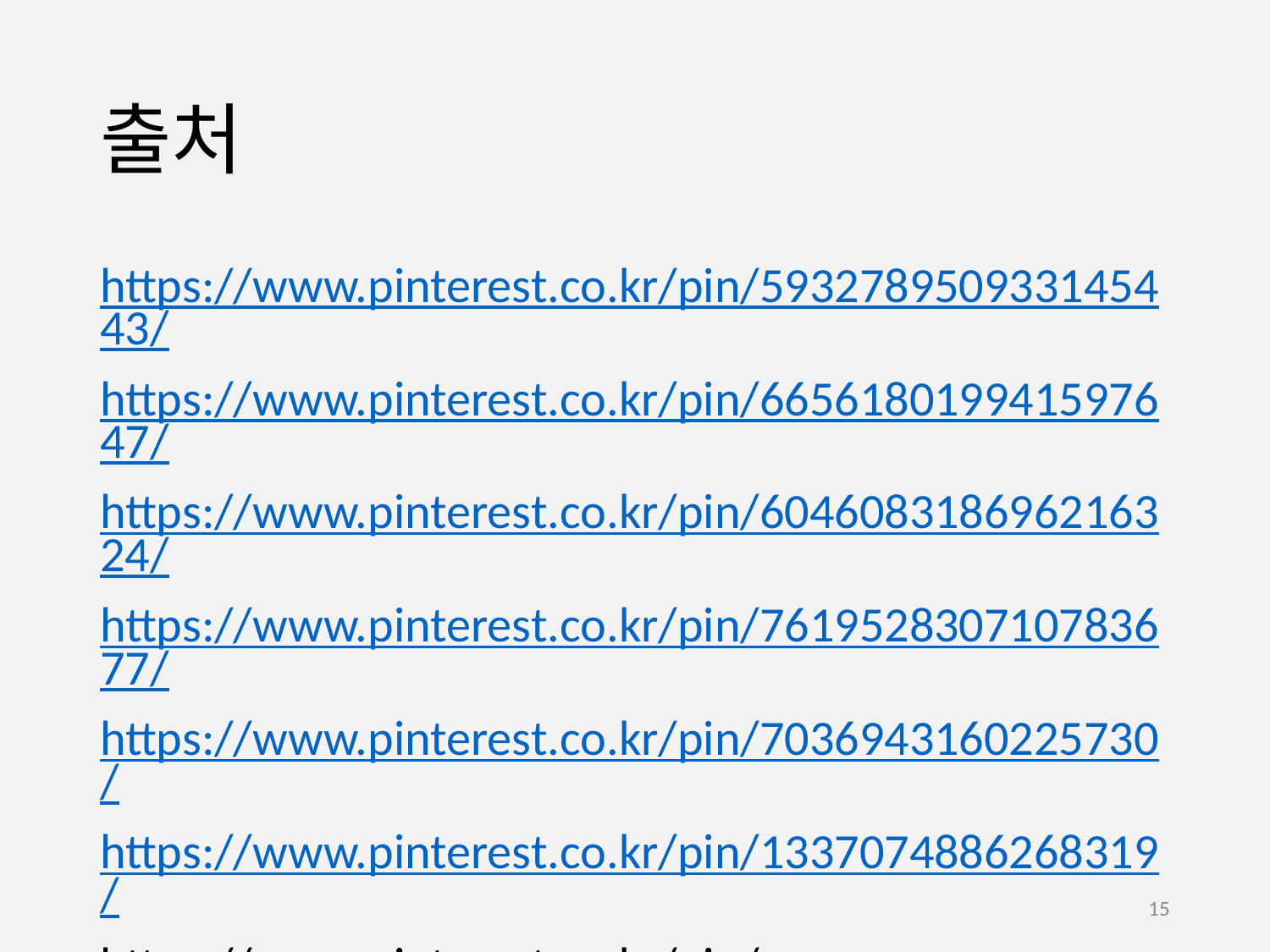

# 출처
https://www.pinterest.co.kr/pin/593278950933145443/
https://www.pinterest.co.kr/pin/665618019941597647/
https://www.pinterest.co.kr/pin/604608318696216324/
https://www.pinterest.co.kr/pin/761952830710783677/
https://www.pinterest.co.kr/pin/7036943160225730/
https://www.pinterest.co.kr/pin/1337074886268319/
https://www.pinterest.co.kr/pin/854558098059186302/
15